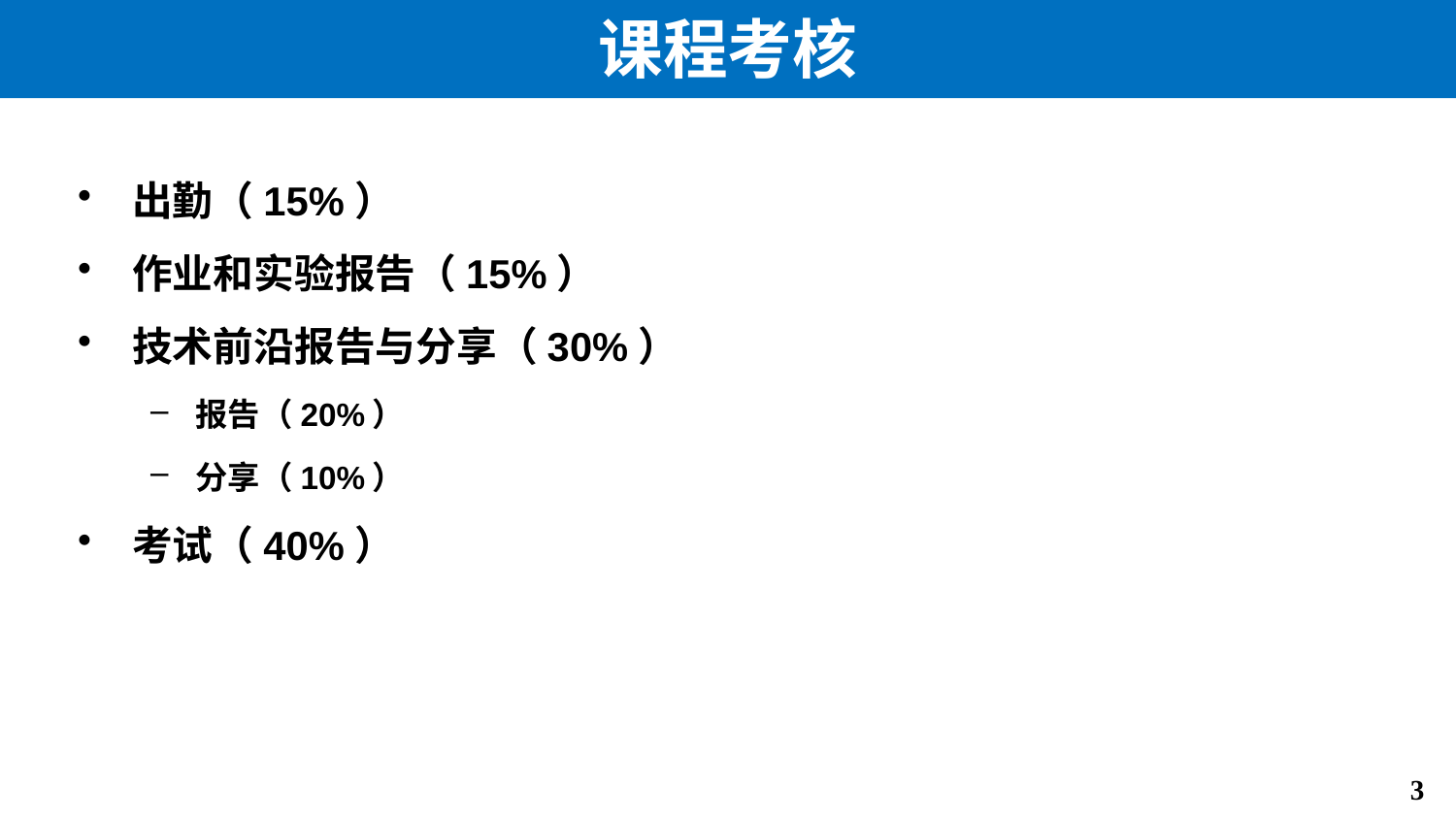

# 课程考核
出勤（15%）
作业和实验报告（15%）
技术前沿报告与分享（30%）
报告（20%）
分享（10%）
考试（40%）